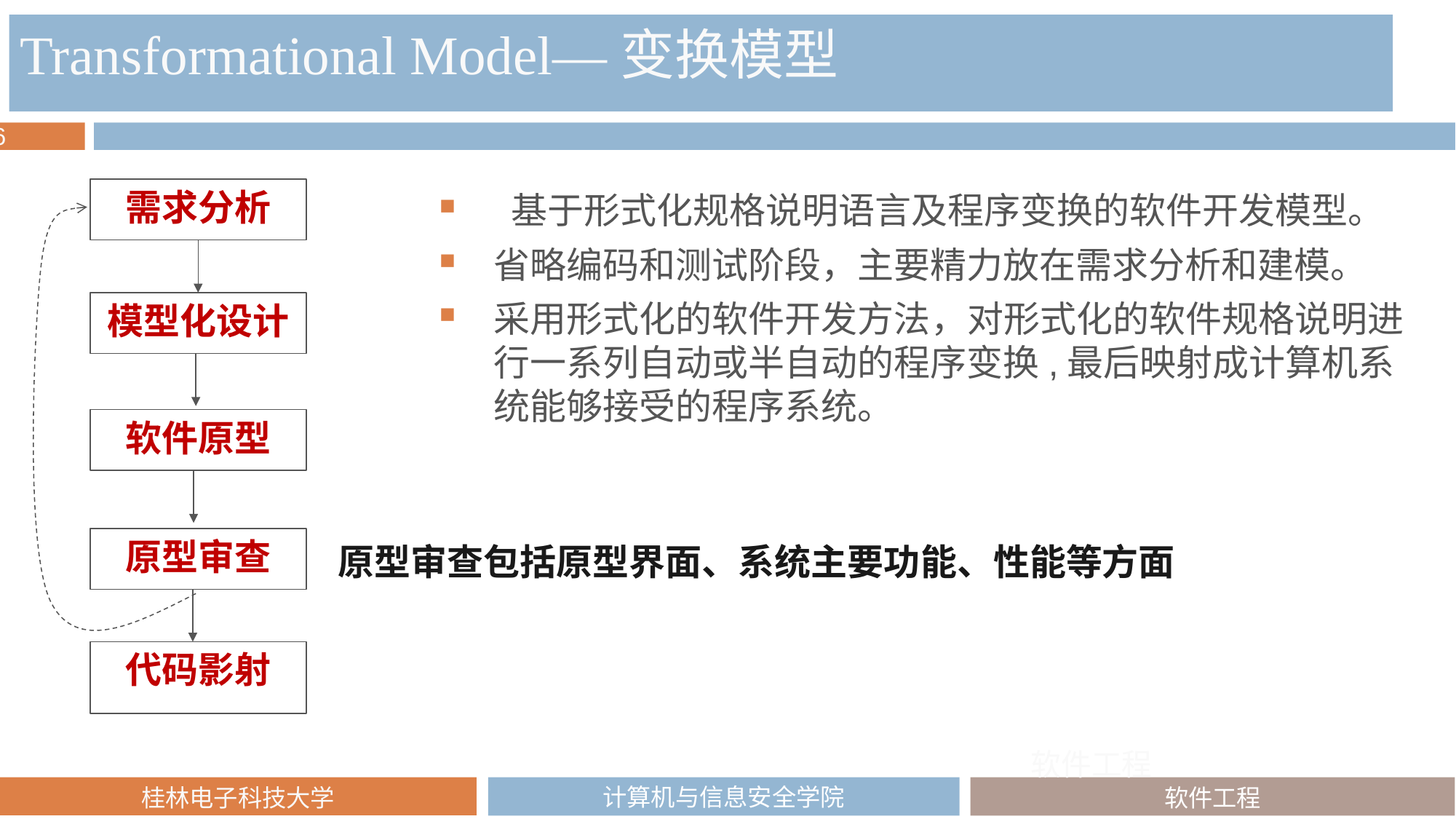

Transformational Model—变换模型
需求分析
 基于形式化规格说明语言及程序变换的软件开发模型。
省略编码和测试阶段，主要精力放在需求分析和建模。
采用形式化的软件开发方法，对形式化的软件规格说明进行一系列自动或半自动的程序变换,最后映射成计算机系统能够接受的程序系统。

模型化设计
软件原型
原型审查包括原型界面、系统主要功能、性能等方面
原型审查
代码影射
软件工程